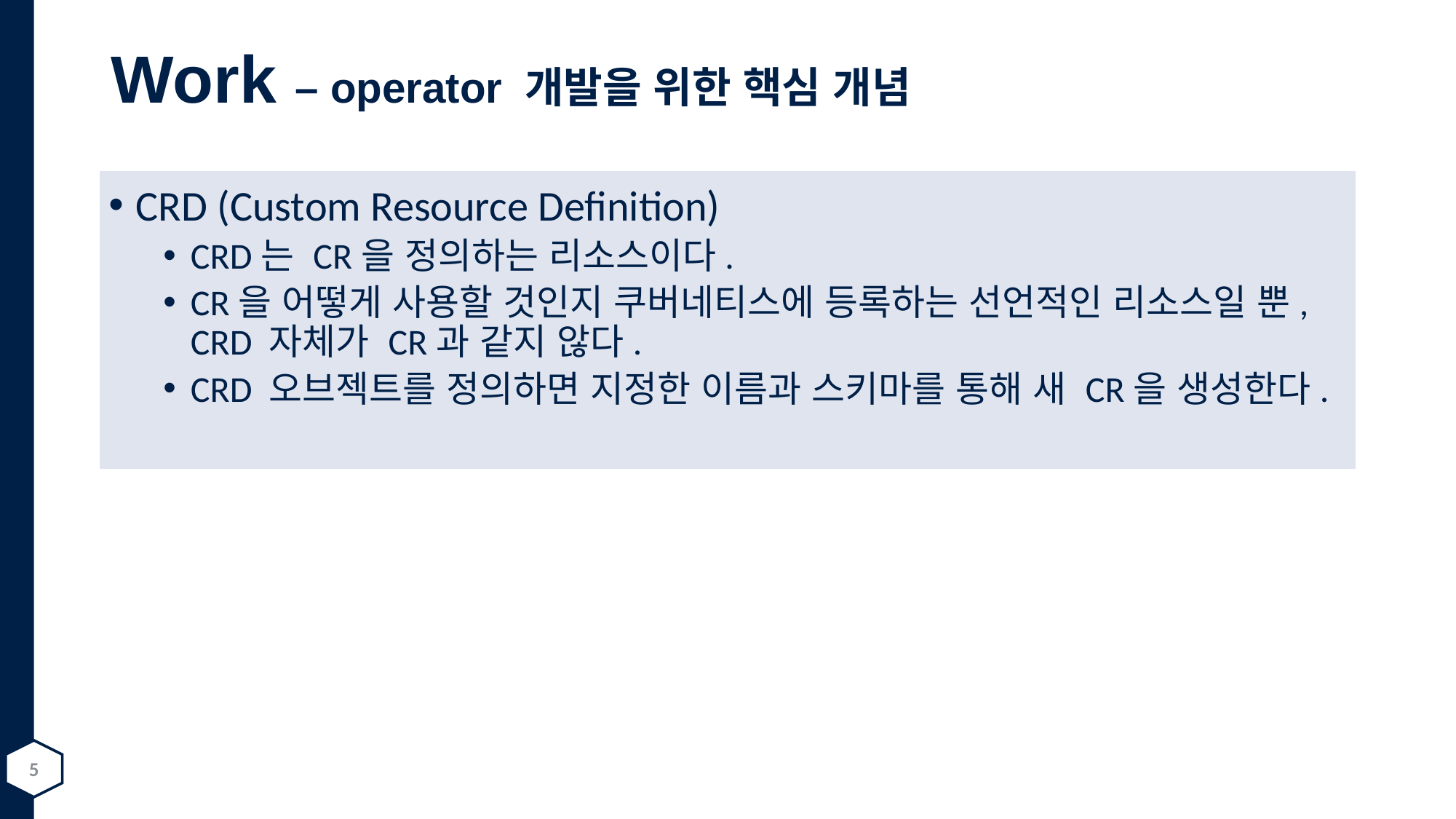

# Work – operator 개발을 위한 핵심 개념
CRD (Custom Resource Definition)
CRD는 CR을 정의하는 리소스이다.
CR을 어떻게 사용할 것인지 쿠버네티스에 등록하는 선언적인 리소스일 뿐, CRD 자체가 CR과 같지 않다.
CRD 오브젝트를 정의하면 지정한 이름과 스키마를 통해 새 CR을 생성한다.

5